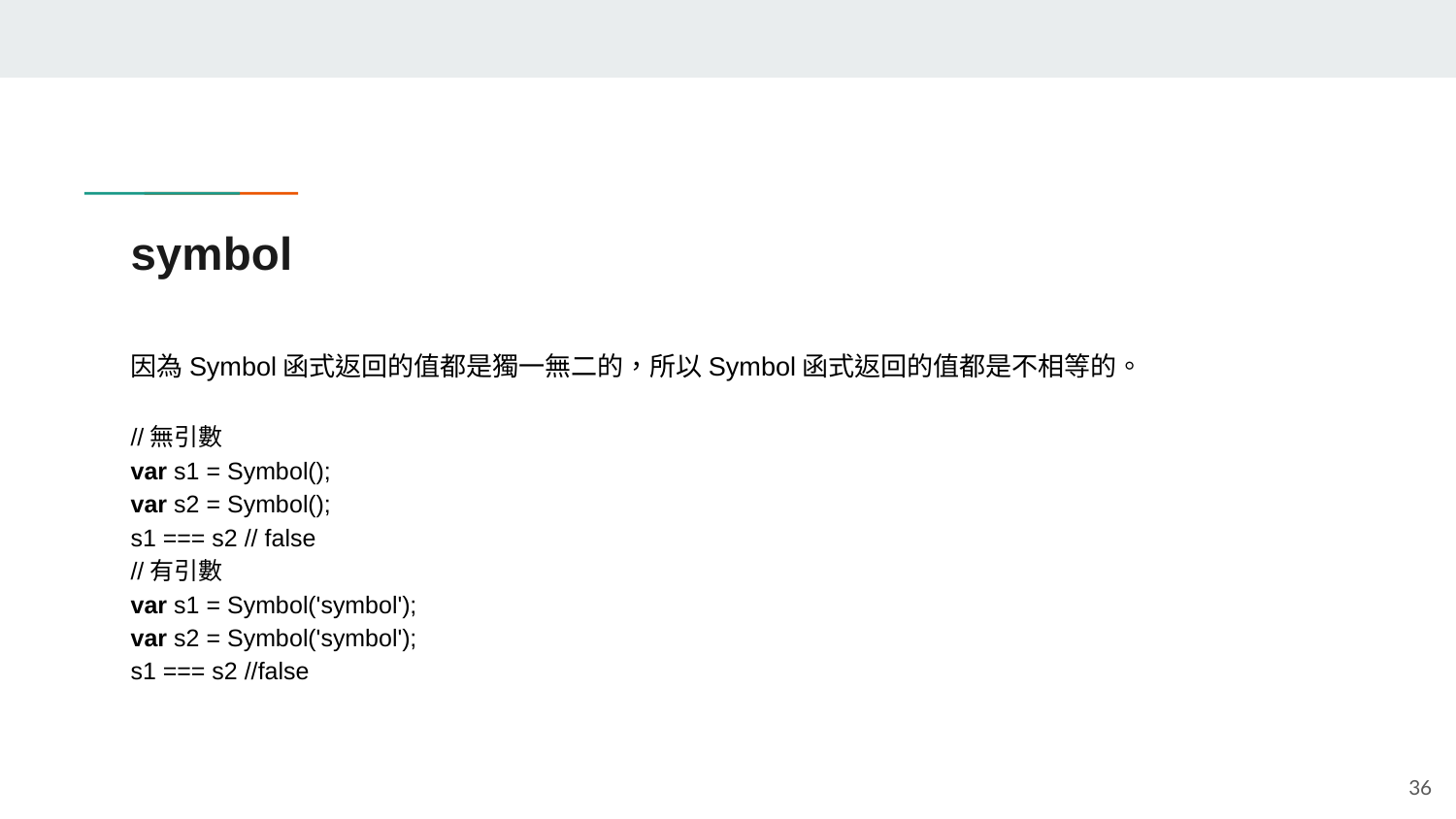

# symbol
因為Symbol函式返回的值都是獨一無二的，所以Symbol函式返回的值都是不相等的。

//無引數
var s1 = Symbol();
var s2 = Symbol();
s1 === s2 // false
//有引數
var s1 = Symbol('symbol');
var s2 = Symbol('symbol');
s1 === s2 //false
36